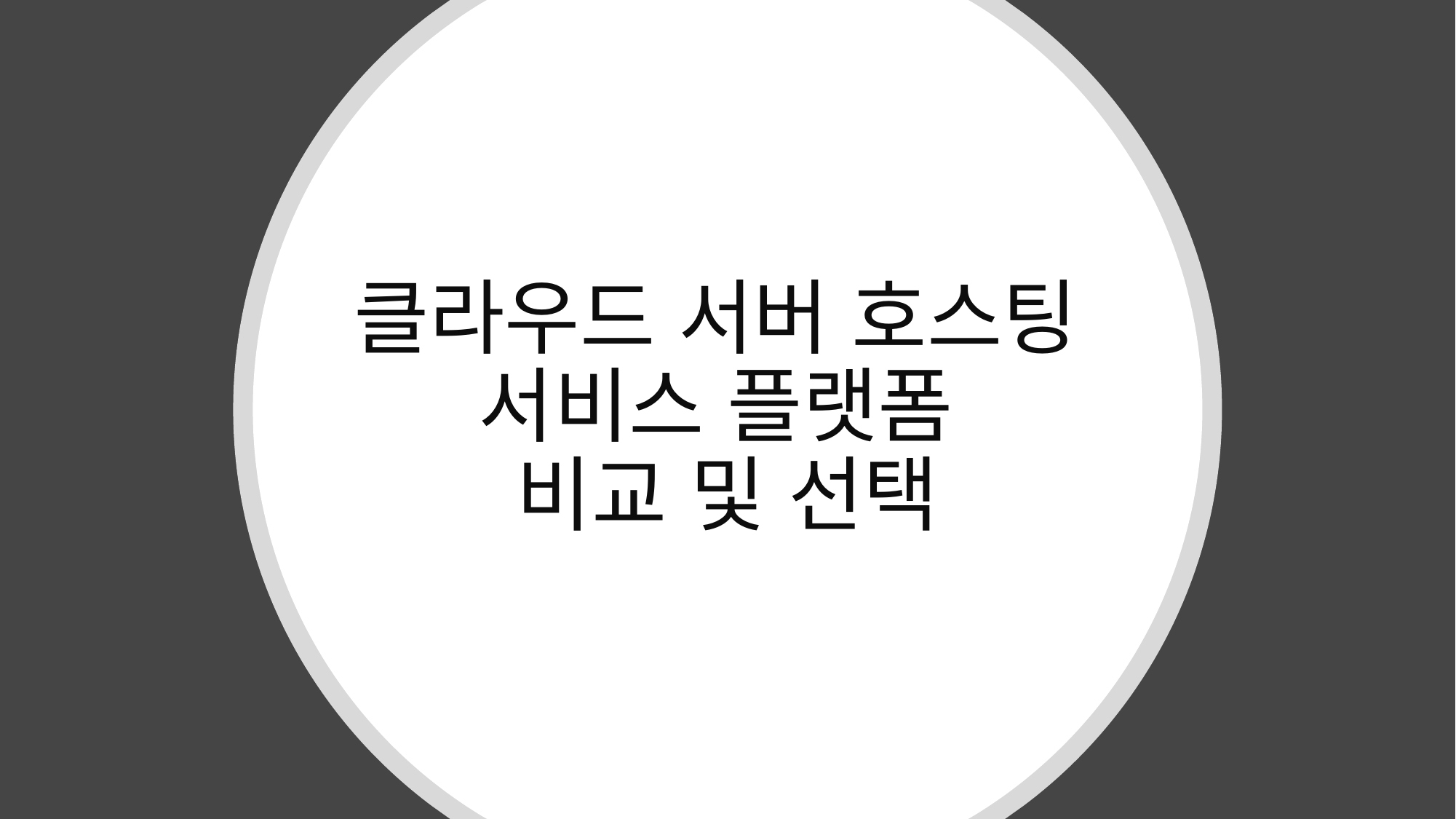

# 클라우드 서버 호스팅 서비스 플랫폼 비교 및 선택